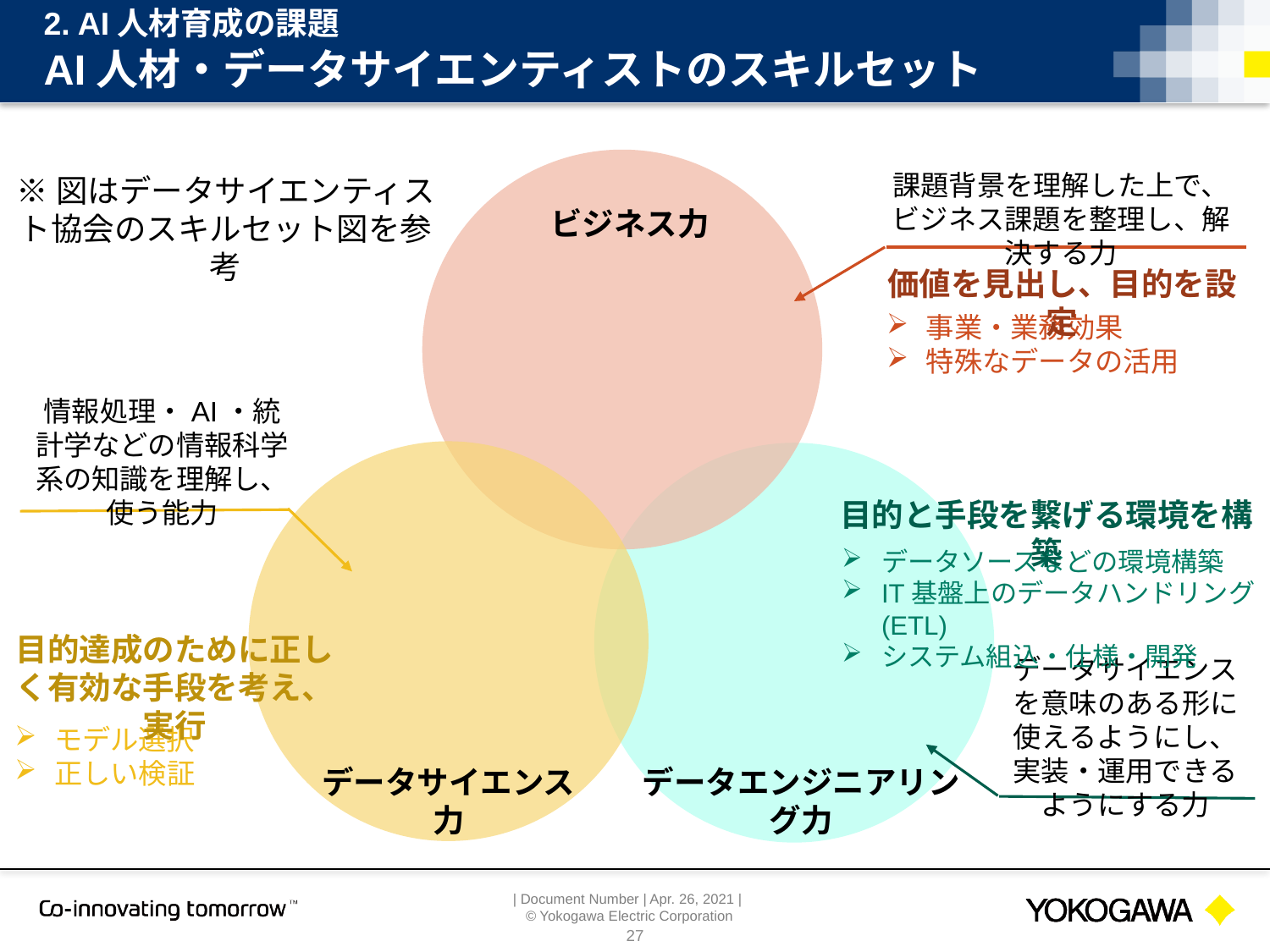

2. AI人材育成の課題
# AI人材・データサイエンティストのスキルセット

課題背景を理解した上で、ビジネス課題を整理し、解決する力
※図はデータサイエンティスト協会のスキルセット図を参考
ビジネス力
価値を見出し、目的を設定
事業・業務効果
特殊なデータの活用
情報処理・AI・統計学などの情報科学系の知識を理解し、使う能力

目的と手段を繋げる環境を構築
データソースなどの環境構築
IT基盤上のデータハンドリング(ETL)
システム組込・仕様・開発
目的達成のために正しく有効な手段を考え、実行
データサイエンスを意味のある形に使えるようにし、実装・運用できるようにする力
モデル選択
正しい検証
データエンジニアリング力
データサイエンス力
27